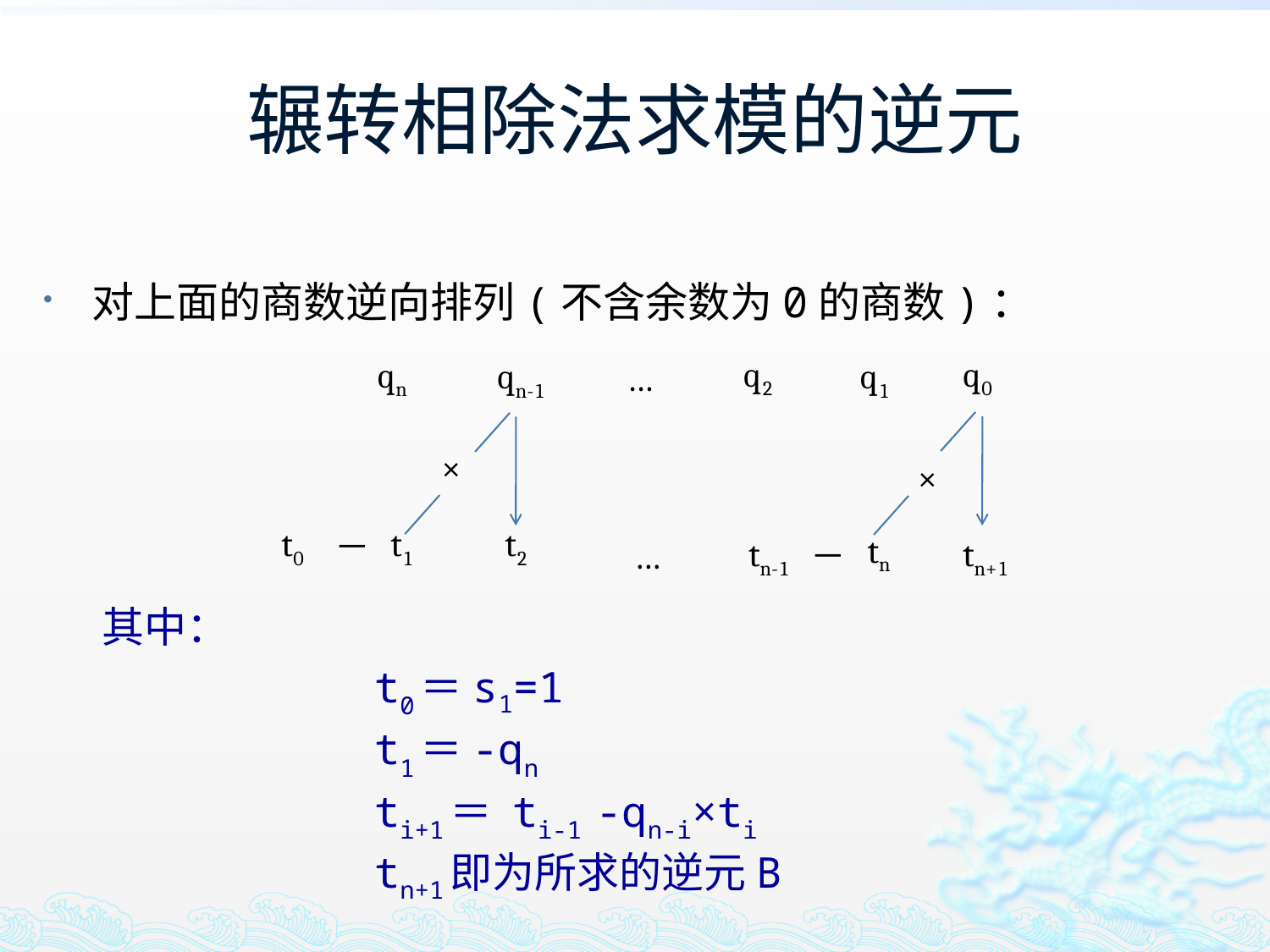

# 辗转相除法求模的逆元
对上面的商数逆向排列(不含余数为0的商数)：

     其中：
             t0＝s1=1
             t1＝-qn
             ti+1＝ ti-1 -qn-i×ti
             tn+1即为所求的逆元B
q2
q0
qn
…
qn-1
q1
×
×
t0
－
t1
t2
tn
…
tn-1
－
tn+1